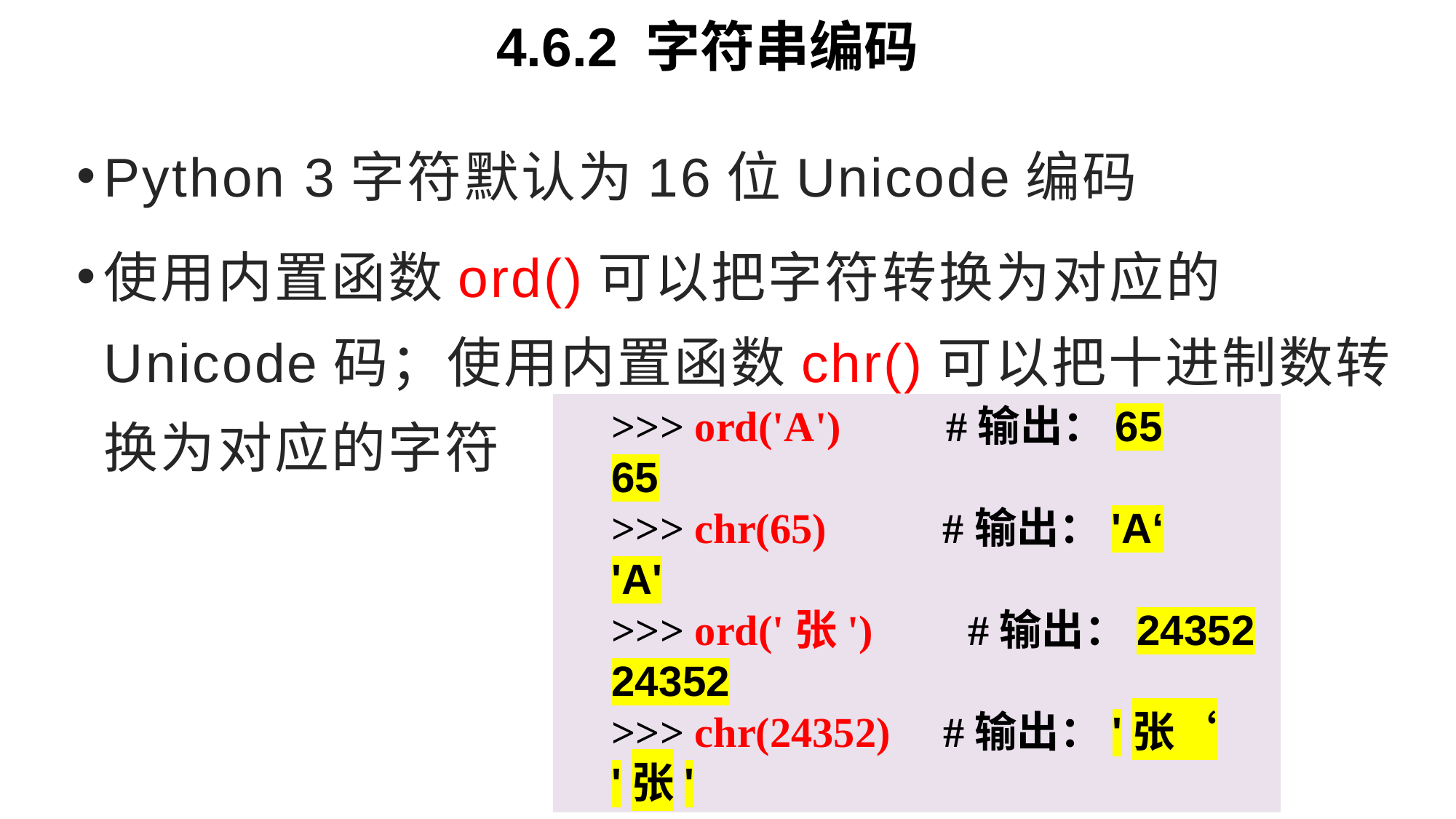

# 4.6.2 字符串编码
Python 3字符默认为16位Unicode编码
使用内置函数ord()可以把字符转换为对应的Unicode码；使用内置函数chr()可以把十进制数转换为对应的字符

>>> ord('A')          #输出：65
65
>>> chr(65)           #输出：'A‘
'A'
>>> ord('张')         #输出：24352
24352
>>> chr(24352)     #输出：'张‘
'张'